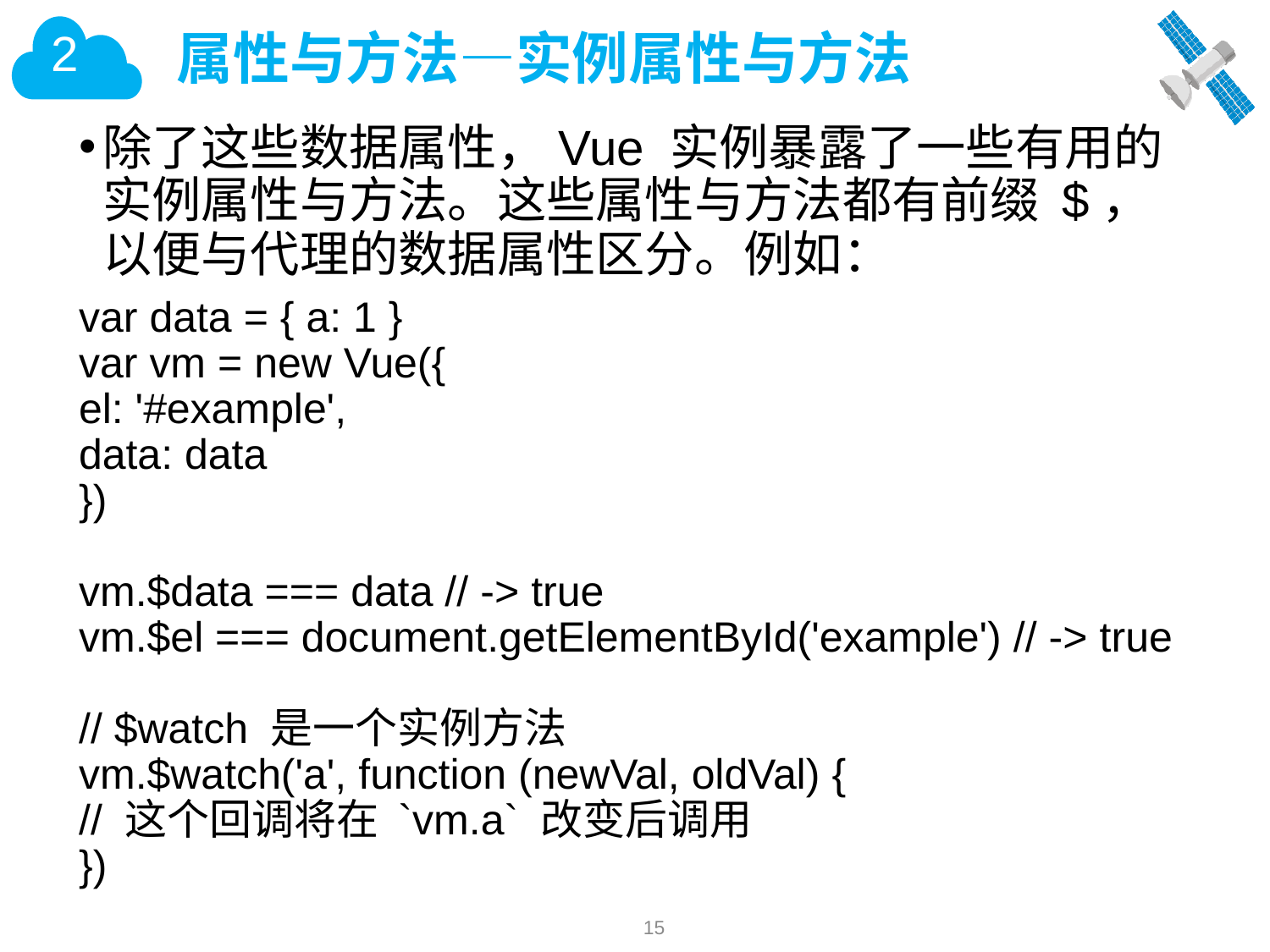

# 属性与方法—实例属性与方法
除了这些数据属性，Vue 实例暴露了一些有用的实例属性与方法。这些属性与方法都有前缀 $，以便与代理的数据属性区分。例如：
var data = { a: 1 }
var vm = new Vue({
el: '#example',
data: data
})
vm.$data === data // -> true
vm.$el === document.getElementById('example') // -> true
// $watch 是一个实例方法
vm.$watch('a', function (newVal, oldVal) {
// 这个回调将在 `vm.a` 改变后调用
})
15